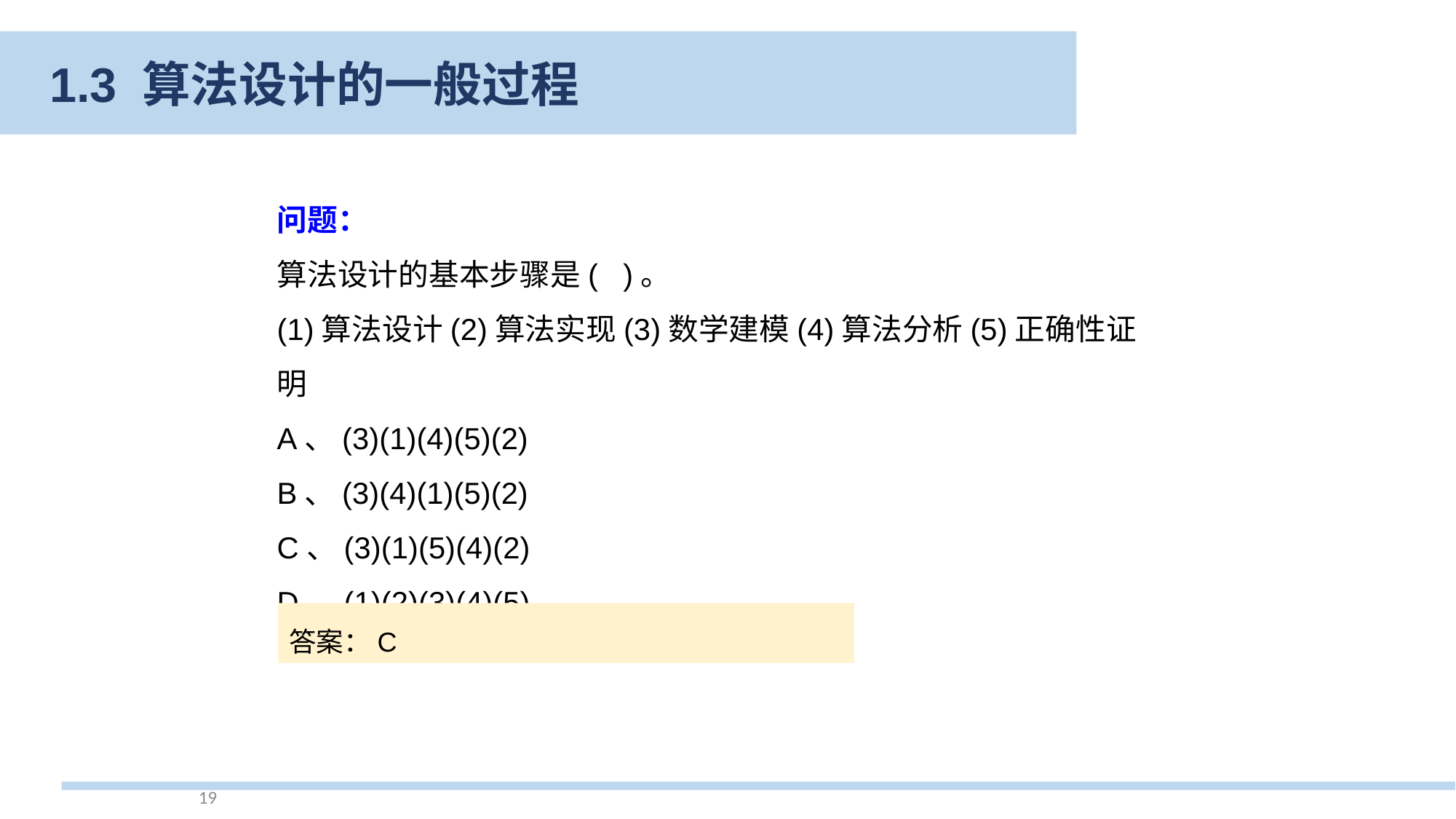

1.3 算法设计的一般过程
问题：
算法设计的基本步骤是(   )。
(1)算法设计(2)算法实现(3)数学建模(4)算法分析(5)正确性证明
A、(3)(1)(4)(5)(2)
B、(3)(4)(1)(5)(2)
C、(3)(1)(5)(4)(2)
D、(1)(2)(3)(4)(5)
答案：C
19